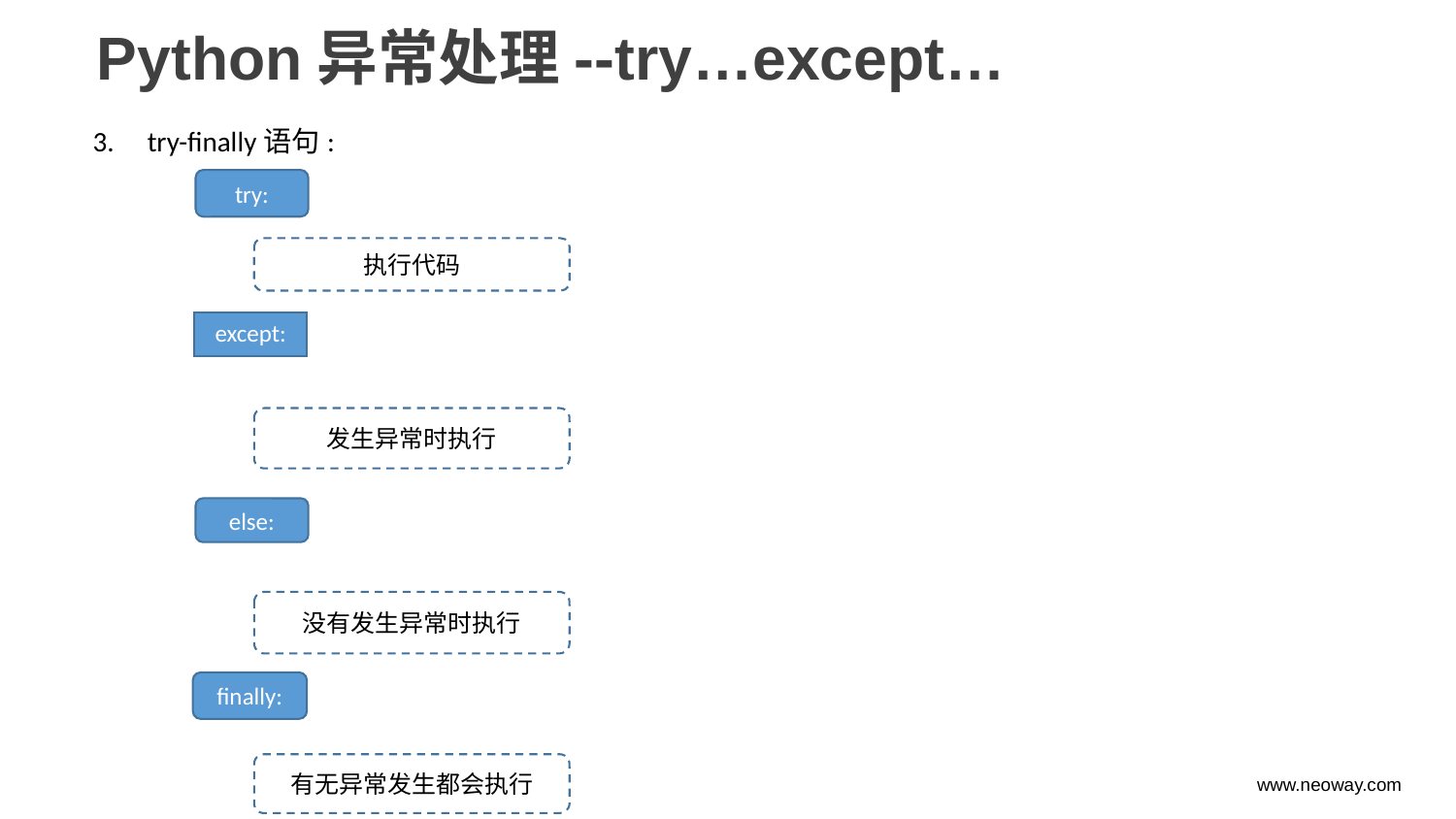

Python异常处理--try…except…
try-finally语句:

try:
执行代码
except:
发生异常时执行
else:
没有发生异常时执行
finally:
有无异常发生都会执行